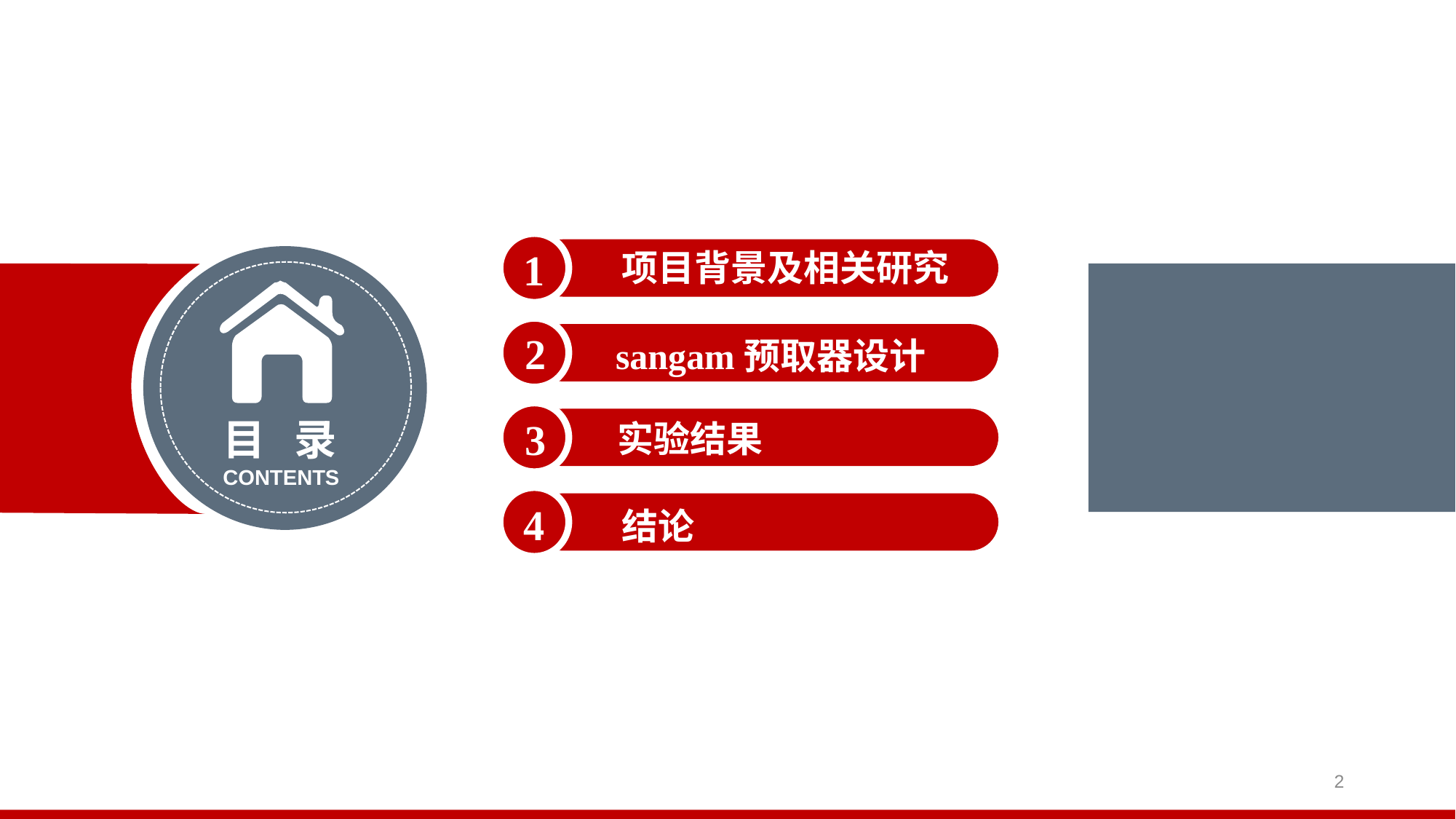

项目背景及相关研究

1

   sangam预取器设计
2

实验结果
3

目   录
CONTENTS

   结论
4

2